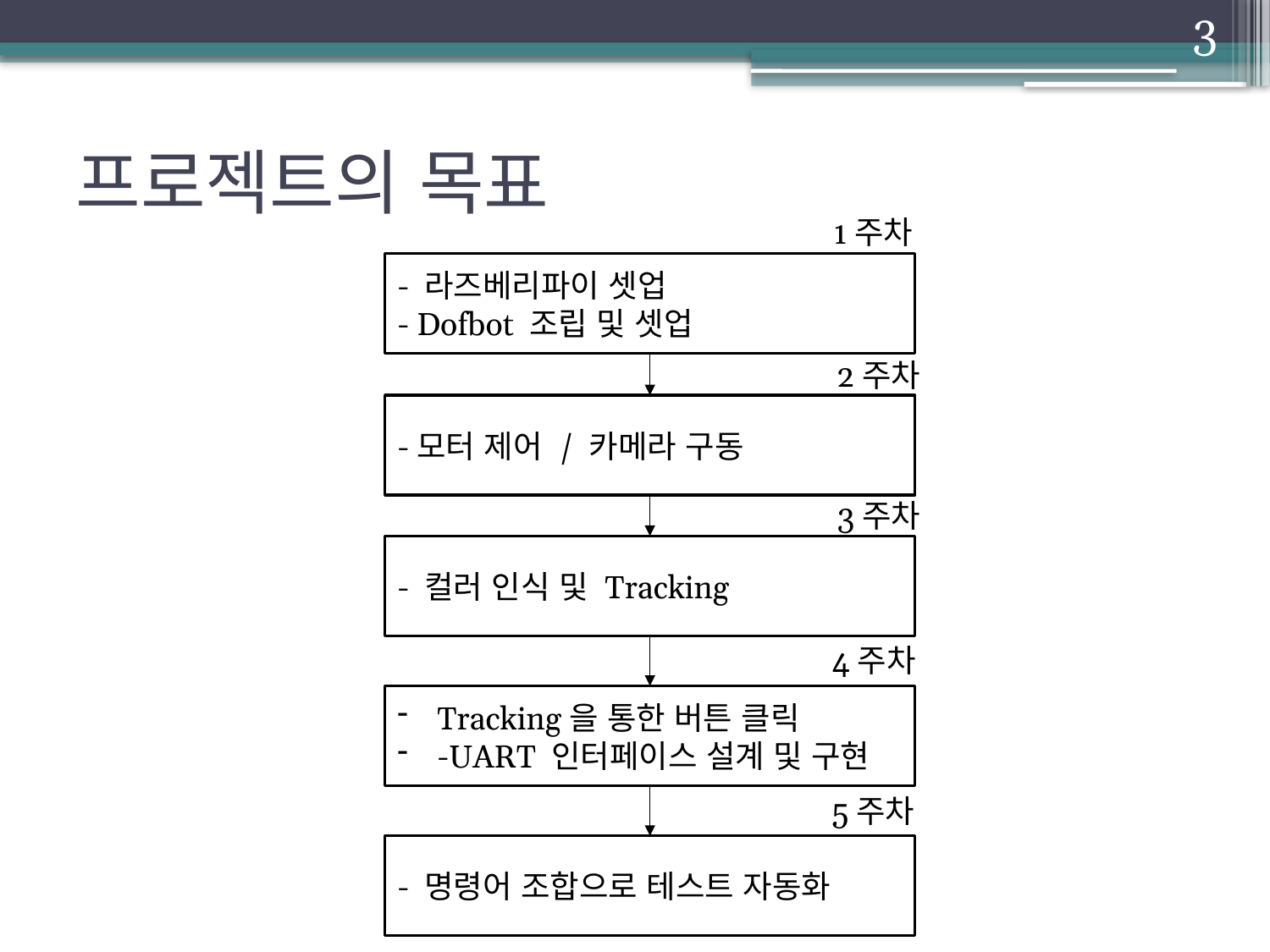

3
# 프로젝트의 목표
1주차
- 라즈베리파이 셋업
- Dofbot 조립 및 셋업
2주차
-모터 제어 / 카메라 구동
3주차
- 컬러 인식 및 Tracking
4주차
Tracking을 통한 버튼 클릭
-UART 인터페이스 설계 및 구현
5주차
- 명령어 조합으로 테스트 자동화